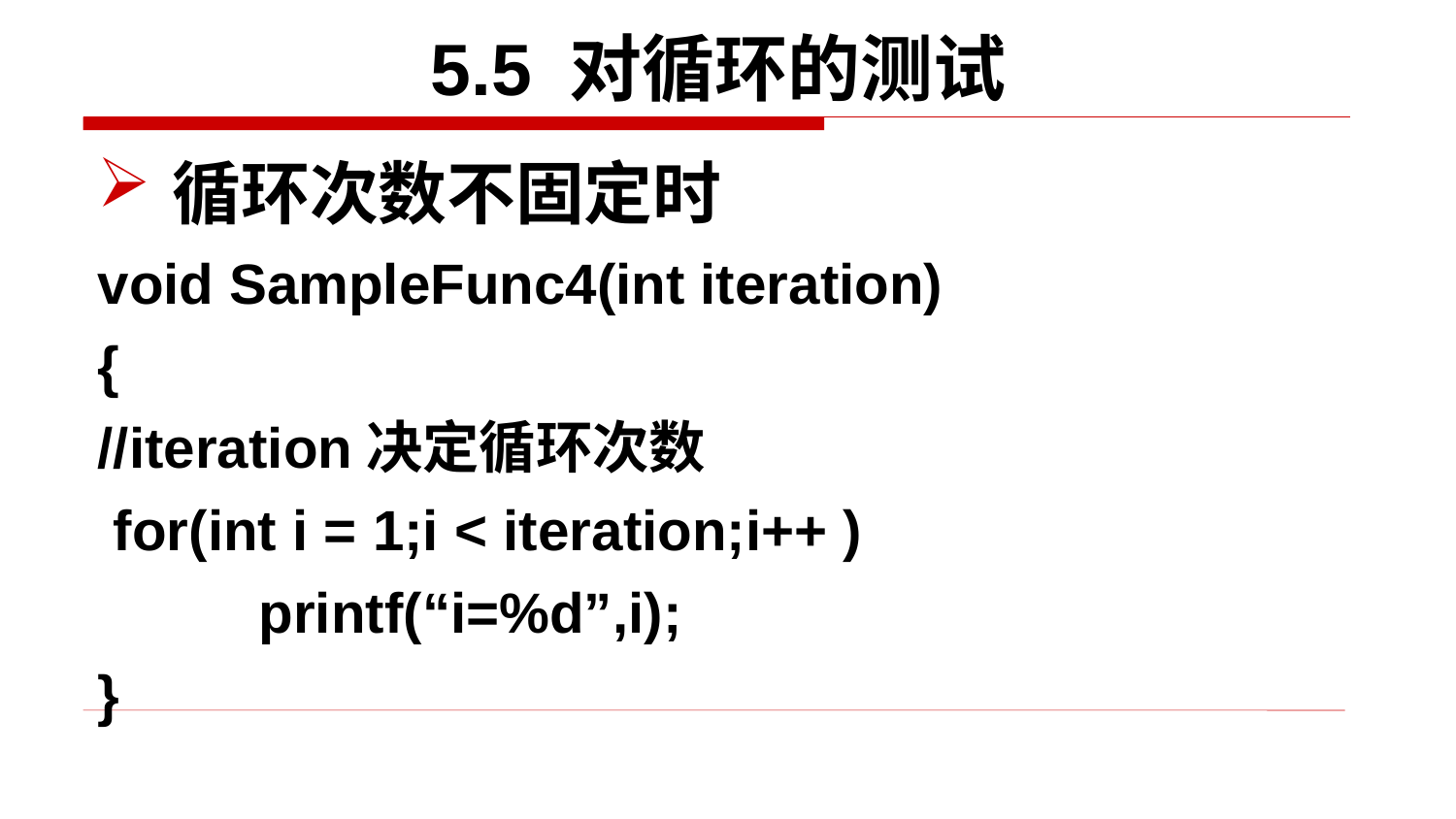

# 5.5 对循环的测试
循环次数不固定时
void SampleFunc4(int iteration)
{
//iteration决定循环次数
 for(int i = 1;i < iteration;i++ )
 	 printf(“i=%d”,i);
}